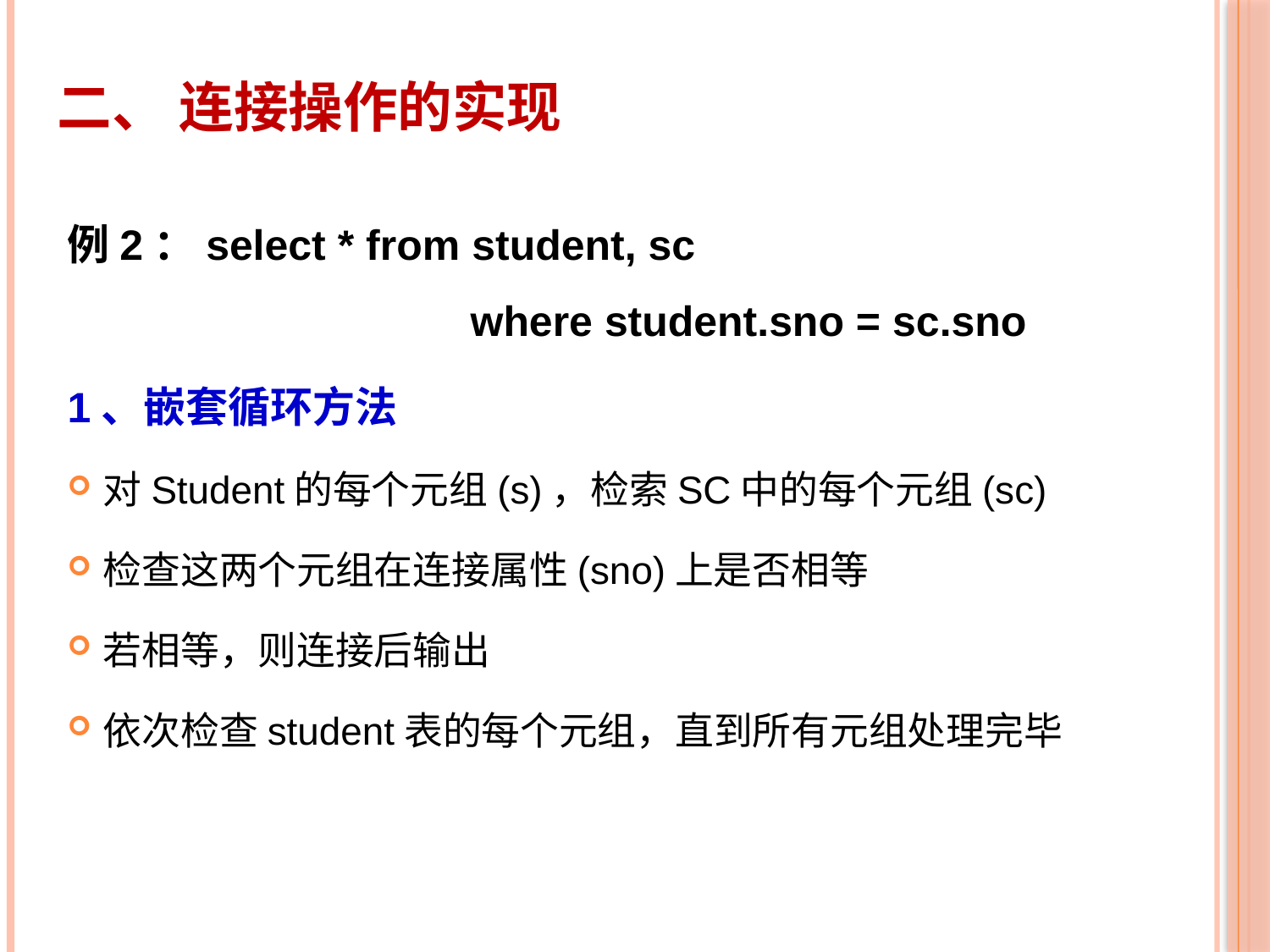

# 二、 连接操作的实现
例2：select * from student, sc
                                  where student.sno = sc.sno
1、嵌套循环方法
对Student的每个元组(s)，检索SC中的每个元组(sc)
检查这两个元组在连接属性(sno)上是否相等
若相等，则连接后输出
依次检查student表的每个元组，直到所有元组处理完毕